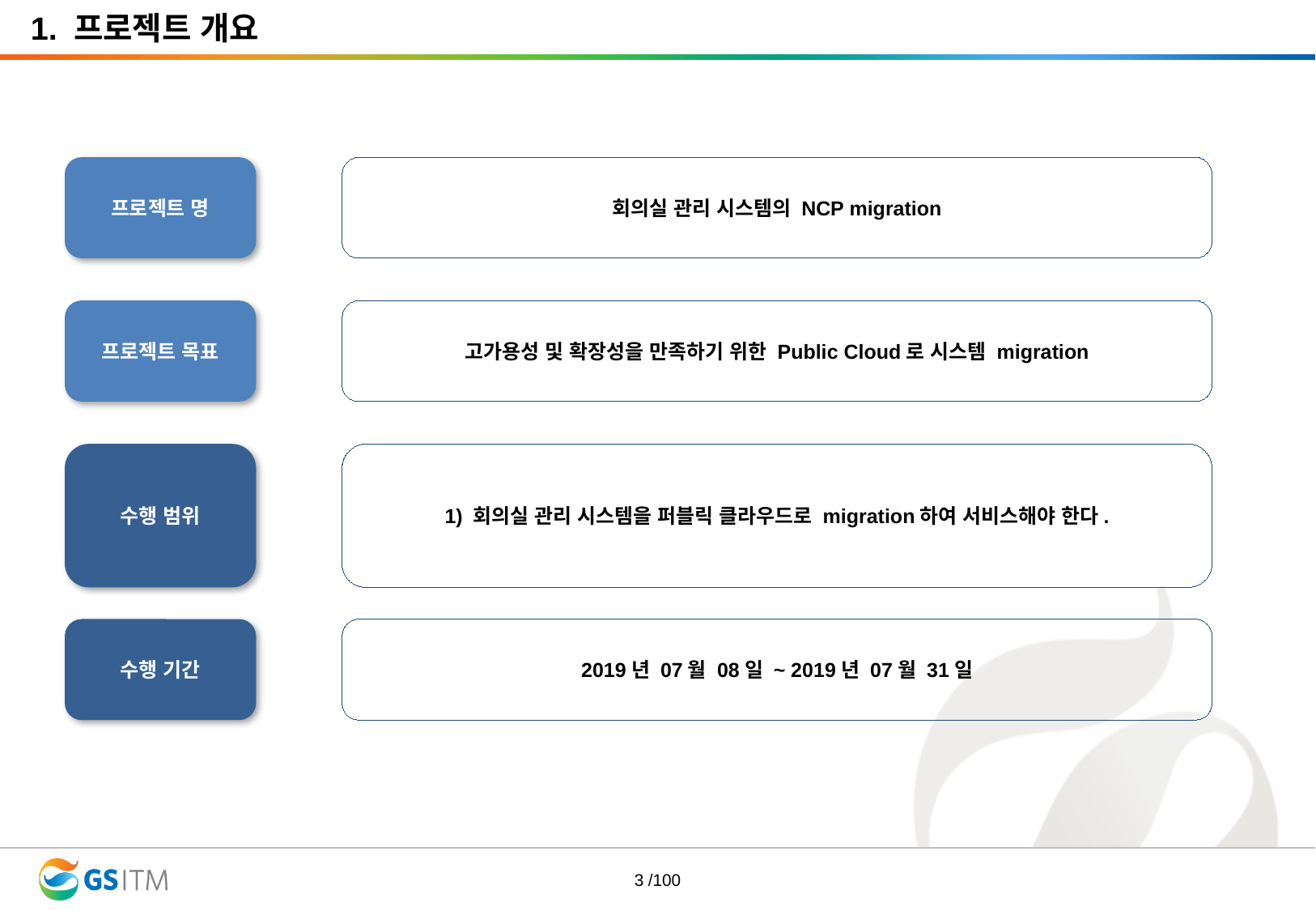

1. 프로젝트 개요
프로젝트 명
회의실 관리 시스템의 NCP migration
프로젝트 목표
고가용성 및 확장성을 만족하기 위한 Public Cloud로 시스템 migration
1) 회의실 관리 시스템을 퍼블릭 클라우드로 migration하여 서비스해야 한다.
수행 범위
수행 기간
2019년 07월 08일 ~ 2019년 07월 31일